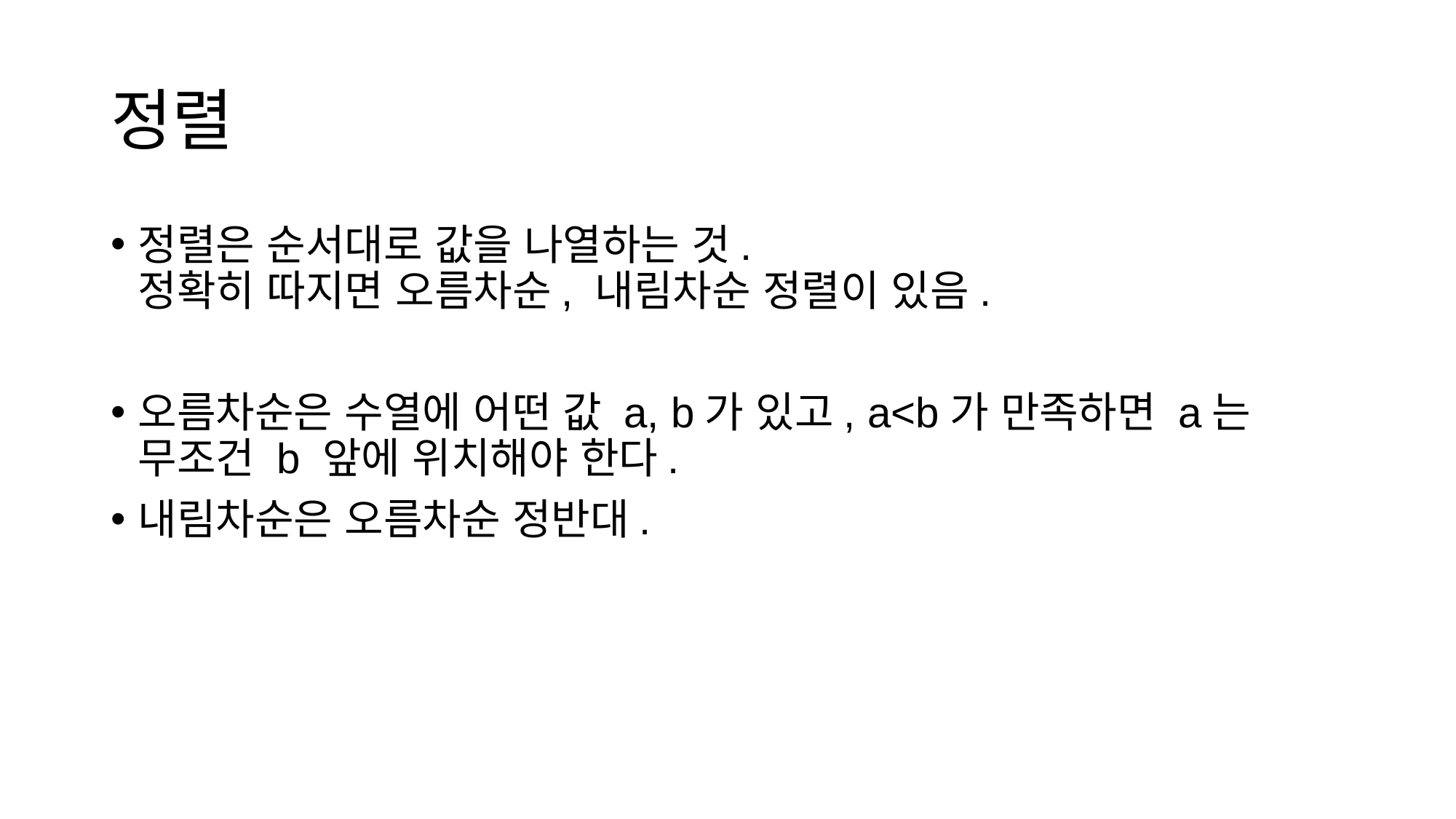

# 정렬
정렬은 순서대로 값을 나열하는 것.
정확히 따지면 오름차순, 내림차순 정렬이 있음.

오름차순은 수열에 어떤 값 a, b가 있고, a<b가 만족하면 a는 무조건 b 앞에 위치해야 한다.
내림차순은 오름차순 정반대.